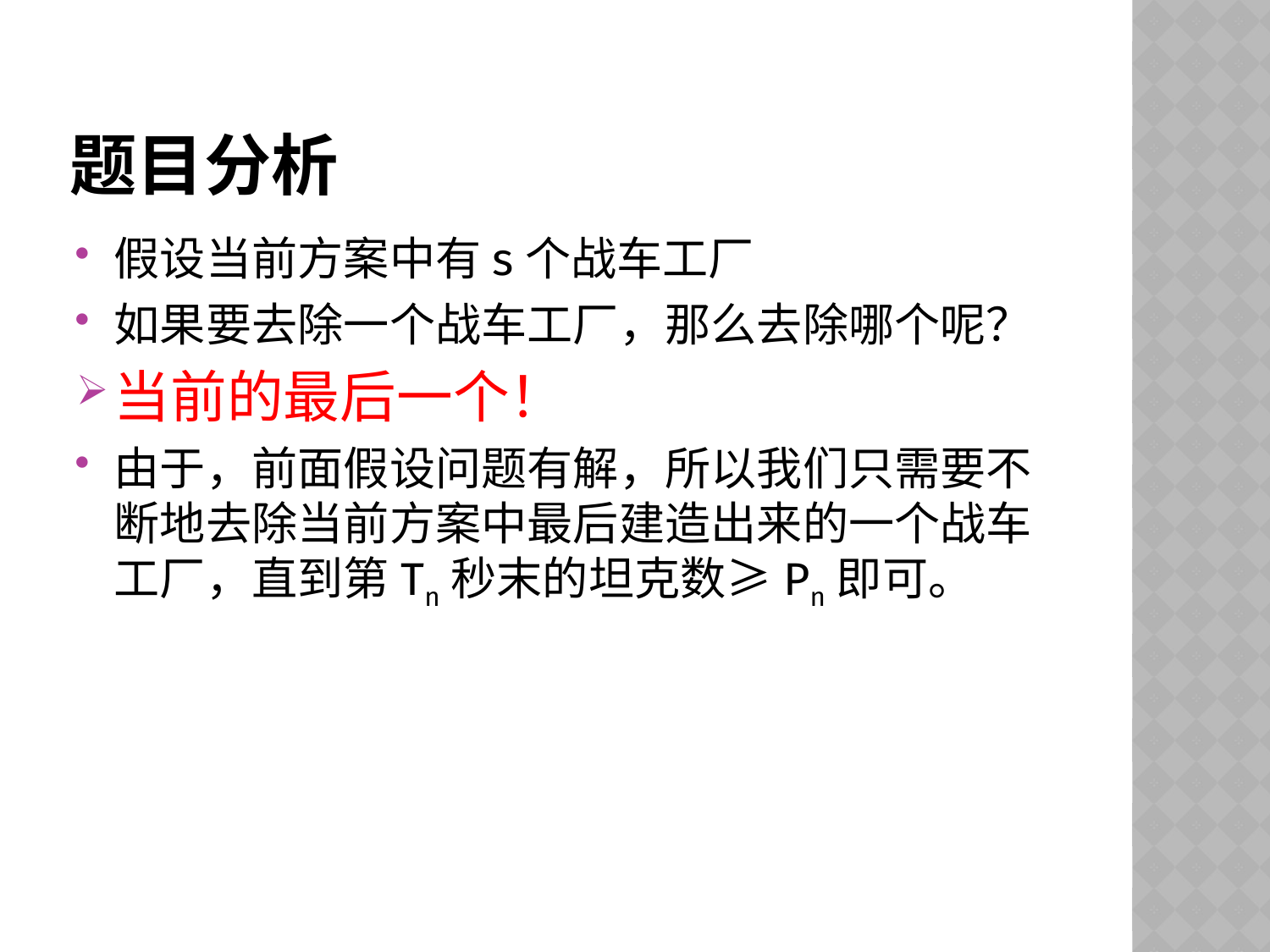

# 题目分析
假设当前方案中有s个战车工厂
如果要去除一个战车工厂，那么去除哪个呢？
当前的最后一个！
由于，前面假设问题有解，所以我们只需要不断地去除当前方案中最后建造出来的一个战车工厂，直到第Tn秒末的坦克数≥Pn即可。